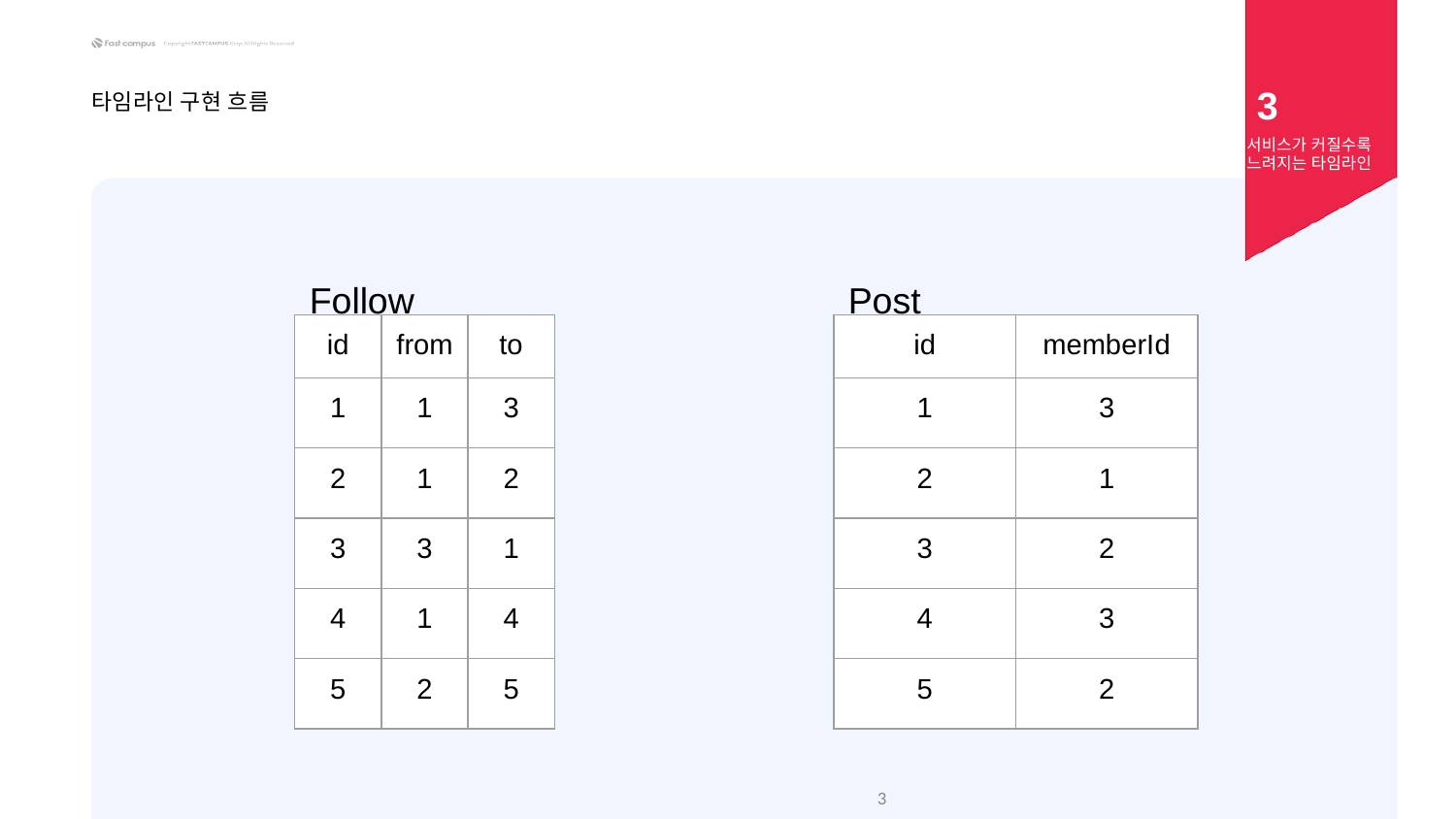

3
타임라인 구현 흐름
서비스가 커질수록 느려지는 타임라인
Follow
Post
| id | from | to |
| --- | --- | --- |
| 1 | 1 | 3 |
| 2 | 1 | 2 |
| 3 | 3 | 1 |
| 4 | 1 | 4 |
| 5 | 2 | 5 |
| id | memberId |
| --- | --- |
| 1 | 3 |
| 2 | 1 |
| 3 | 2 |
| 4 | 3 |
| 5 | 2 |
3